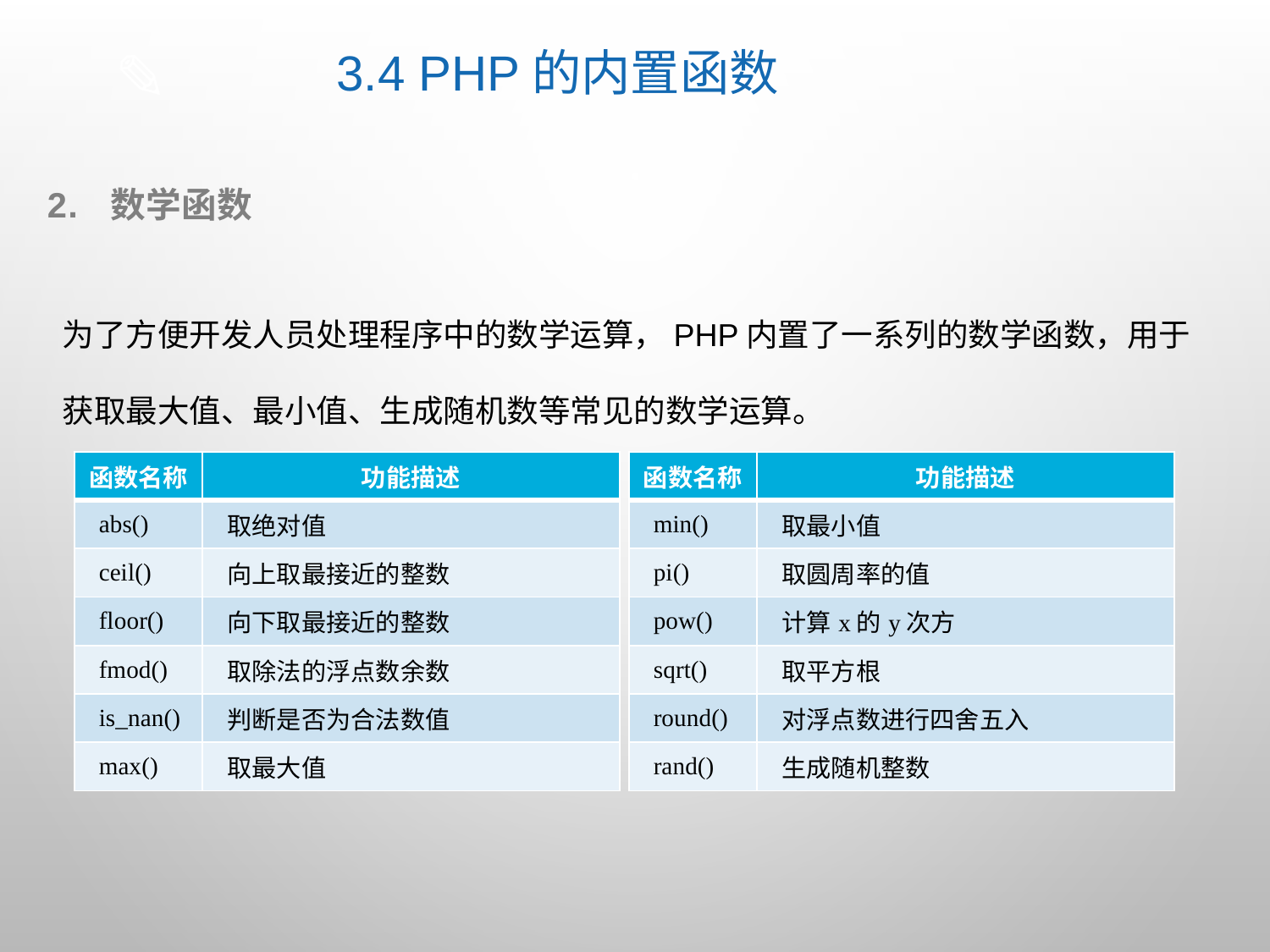

# 3.4 PHP的内置函数
数学函数
为了方便开发人员处理程序中的数学运算，PHP内置了一系列的数学函数，用于获取最大值、最小值、生成随机数等常见的数学运算。
| 函数名称 | 功能描述 |
| --- | --- |
| abs() | 取绝对值 |
| ceil() | 向上取最接近的整数 |
| floor() | 向下取最接近的整数 |
| fmod() | 取除法的浮点数余数 |
| is\_nan() | 判断是否为合法数值 |
| max() | 取最大值 |
| 函数名称 | 功能描述 |
| --- | --- |
| min() | 取最小值 |
| pi() | 取圆周率的值 |
| pow() | 计算x的y次方 |
| sqrt() | 取平方根 |
| round() | 对浮点数进行四舍五入 |
| rand() | 生成随机整数 |